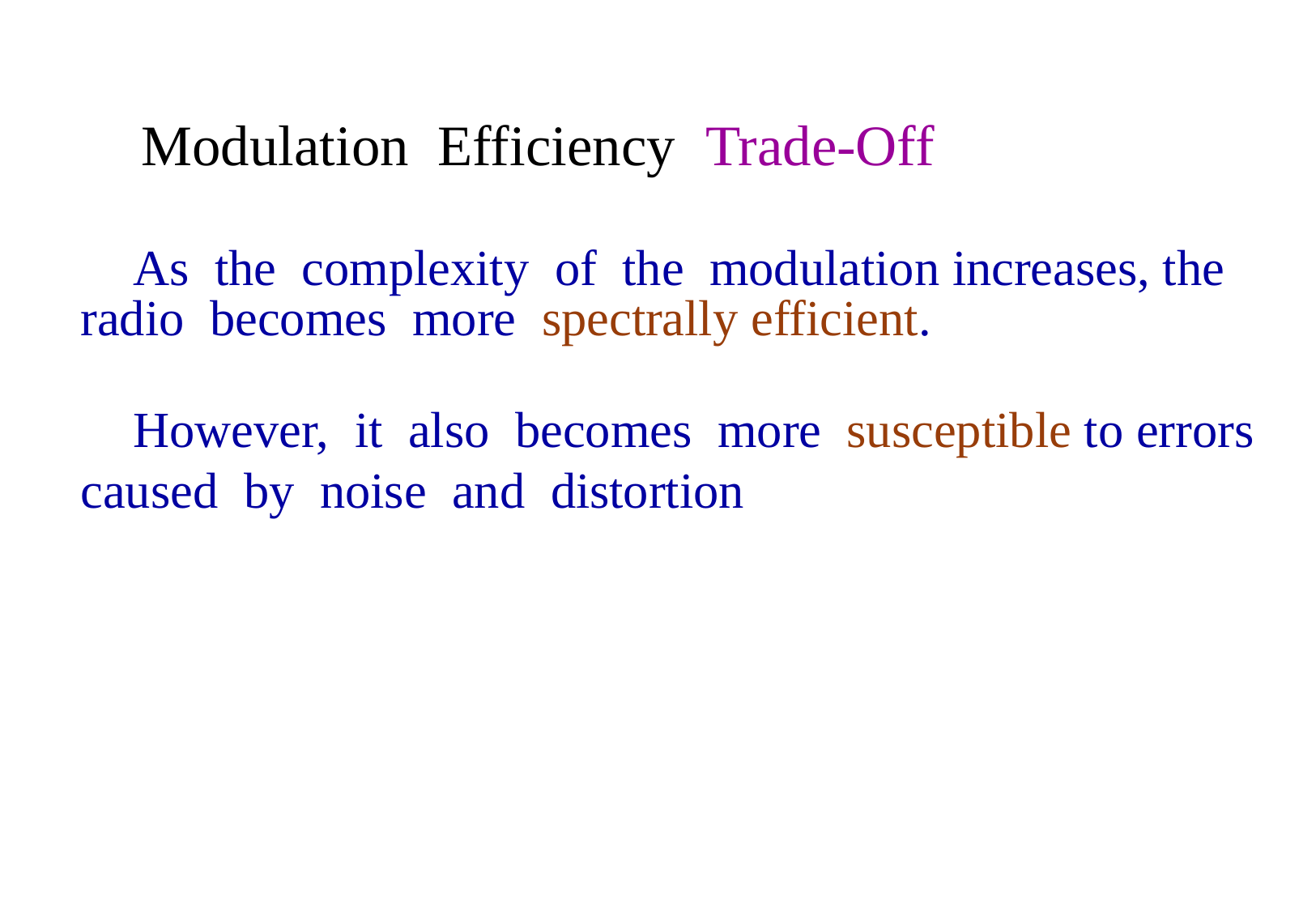

Modulation  Efficiency  Trade-Off

	As  the  complexity  of  the  modulation increases, the  radio  becomes  more  spectrally efficient.

	However,  it  also  becomes  more  susceptible to errors  caused  by  noise  and  distortion
2014年5月21日
30